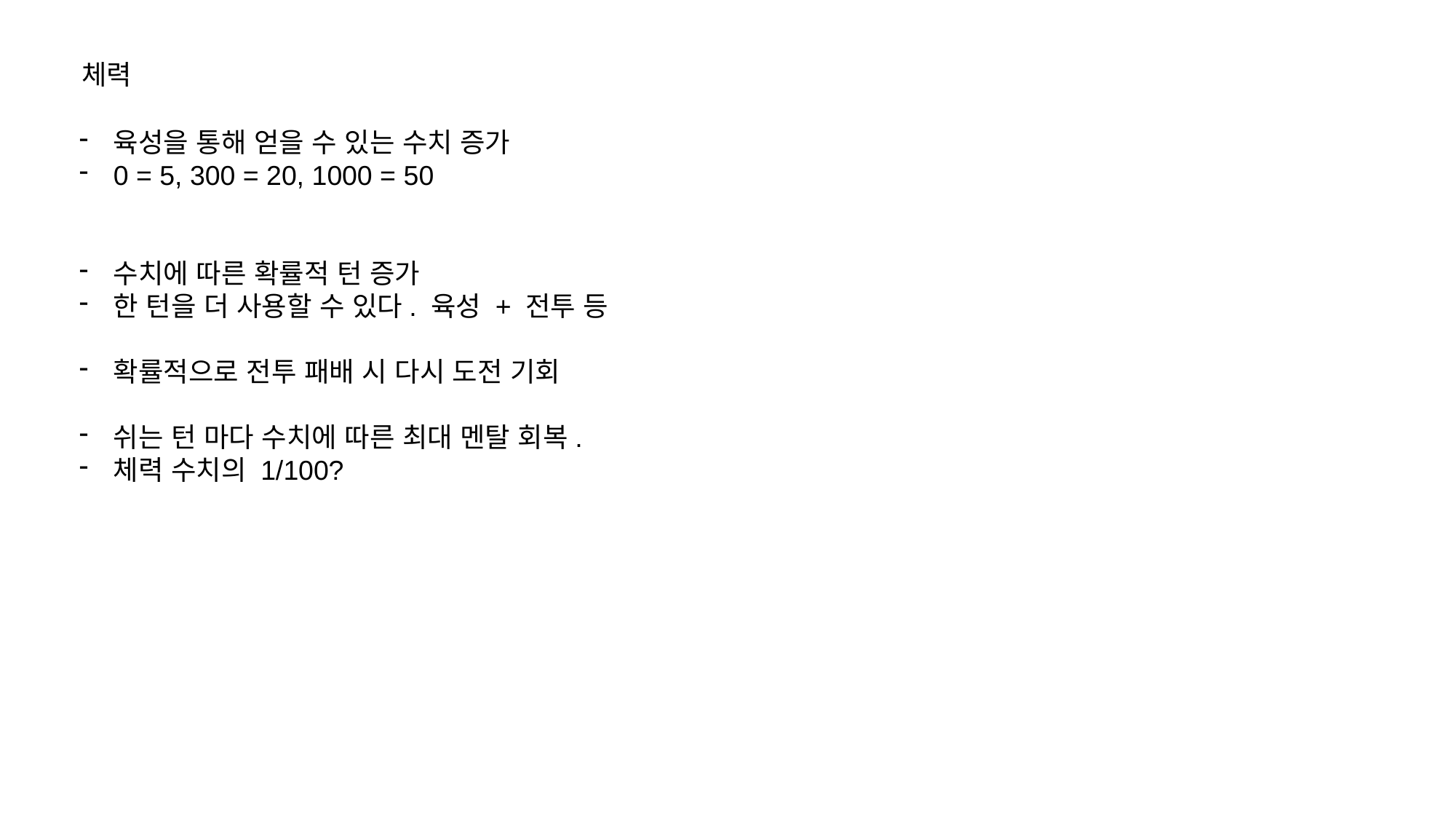

체력
육성을 통해 얻을 수 있는 수치 증가
0 = 5, 300 = 20, 1000 = 50

수치에 따른 확률적 턴 증가
한 턴을 더 사용할 수 있다. 육성 + 전투 등

확률적으로 전투 패배 시 다시 도전 기회

쉬는 턴 마다 수치에 따른 최대 멘탈 회복.
체력 수치의 1/100?